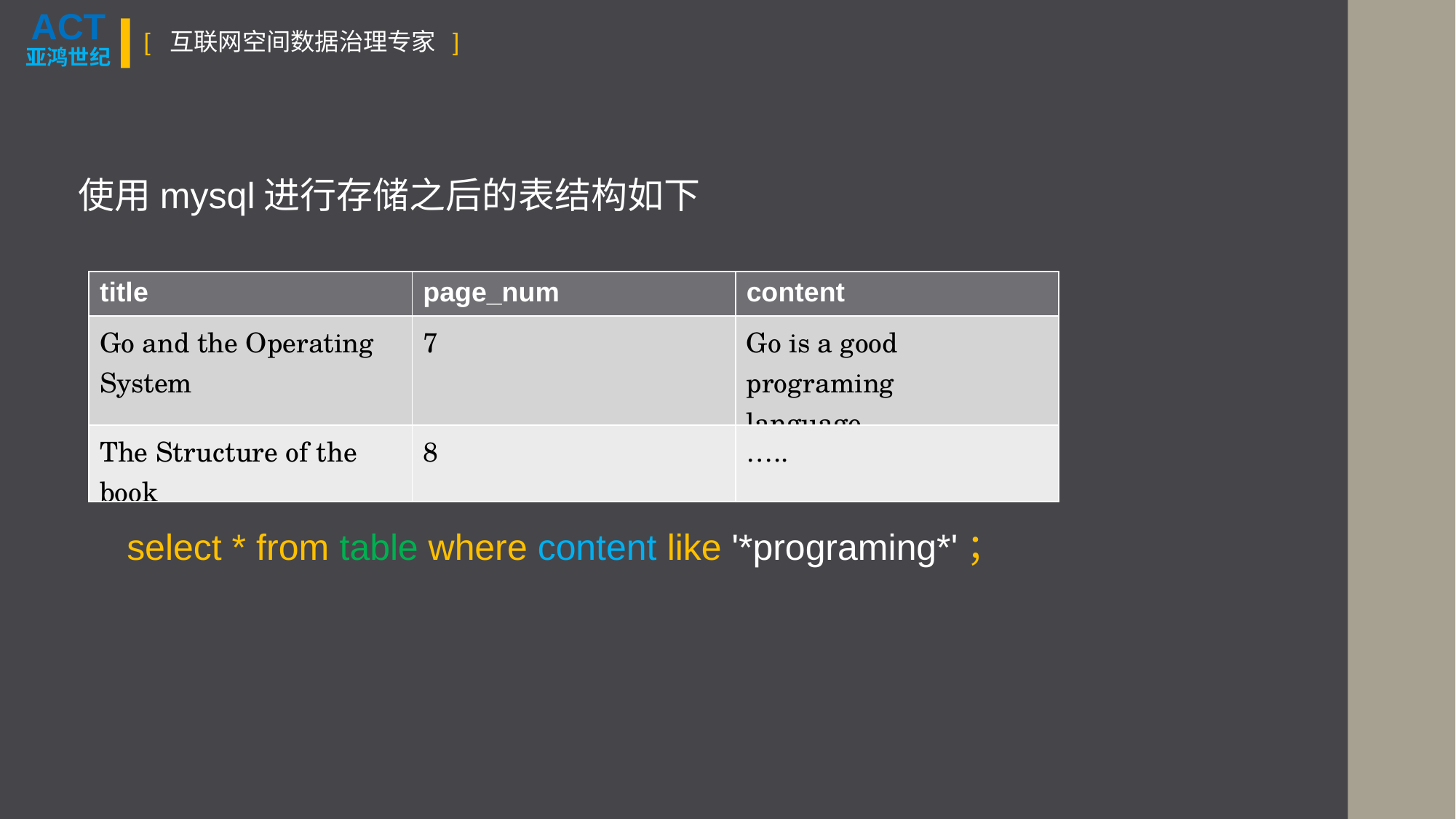

使用mysql进行存储之后的表结构如下
| title | page\_num | content |
| --- | --- | --- |
| Go and the Operating System | 7 | Go is a good programing language…. |
| The Structure of the book | 8 | ….. |
select * from table where content like '*programing*'；